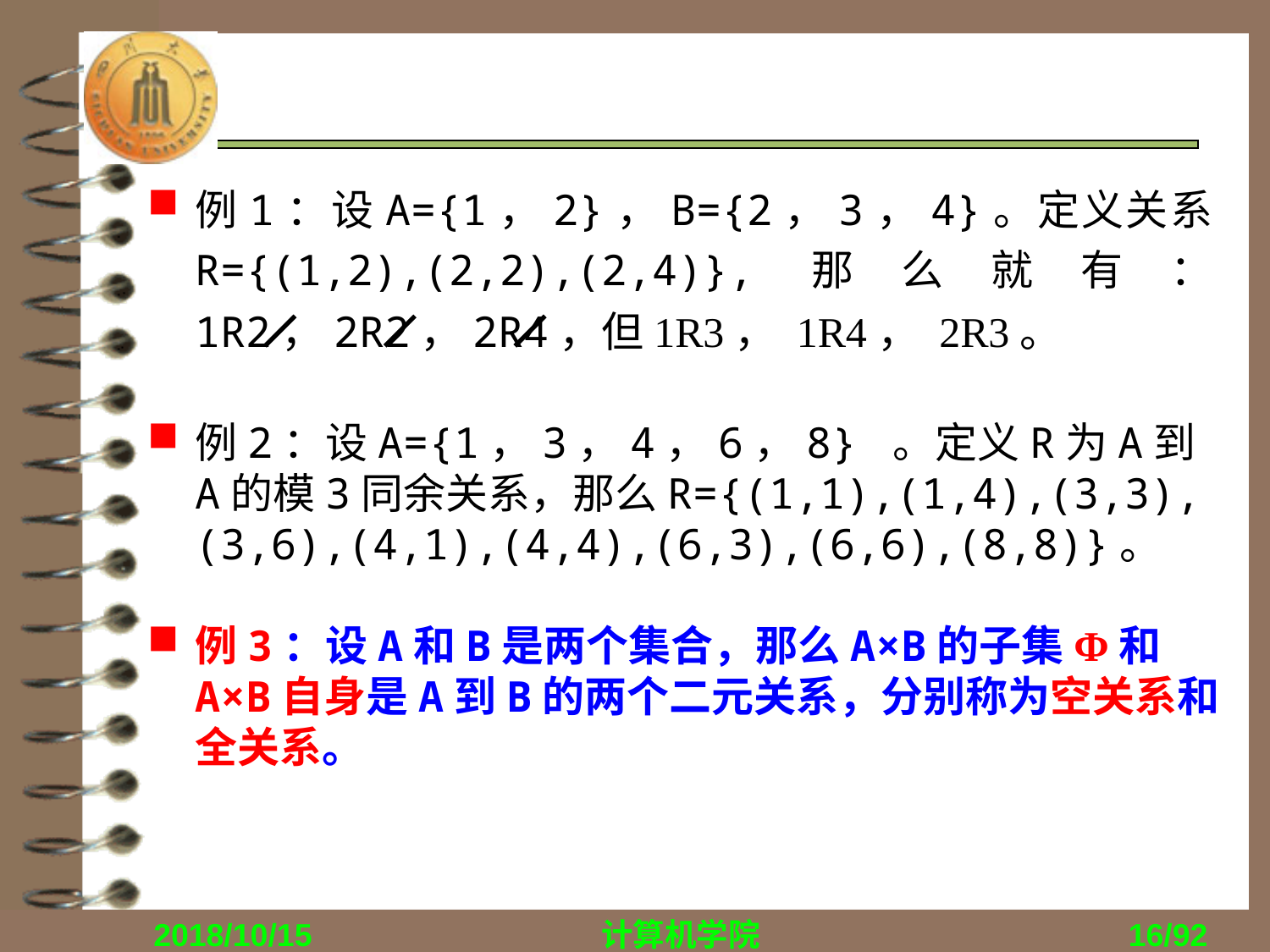

#
例1：设A={1，2}，B={2，3，4}。定义关系R={(1,2),(2,2),(2,4)},那么就有：1R2，2R2，2R4，但1R3， 1R4， 2R3。

例2：设A={1，3，4，6，8} 。定义R为A到A的模3同余关系，那么R={(1,1),(1,4),(3,3),(3,6),(4,1),(4,4),(6,3),(6,6),(8,8)}。

例3：设A和B是两个集合，那么A×B的子集Φ和A×B自身是A到B的两个二元关系，分别称为空关系和全关系。

2018/10/15
计算机学院
16/92